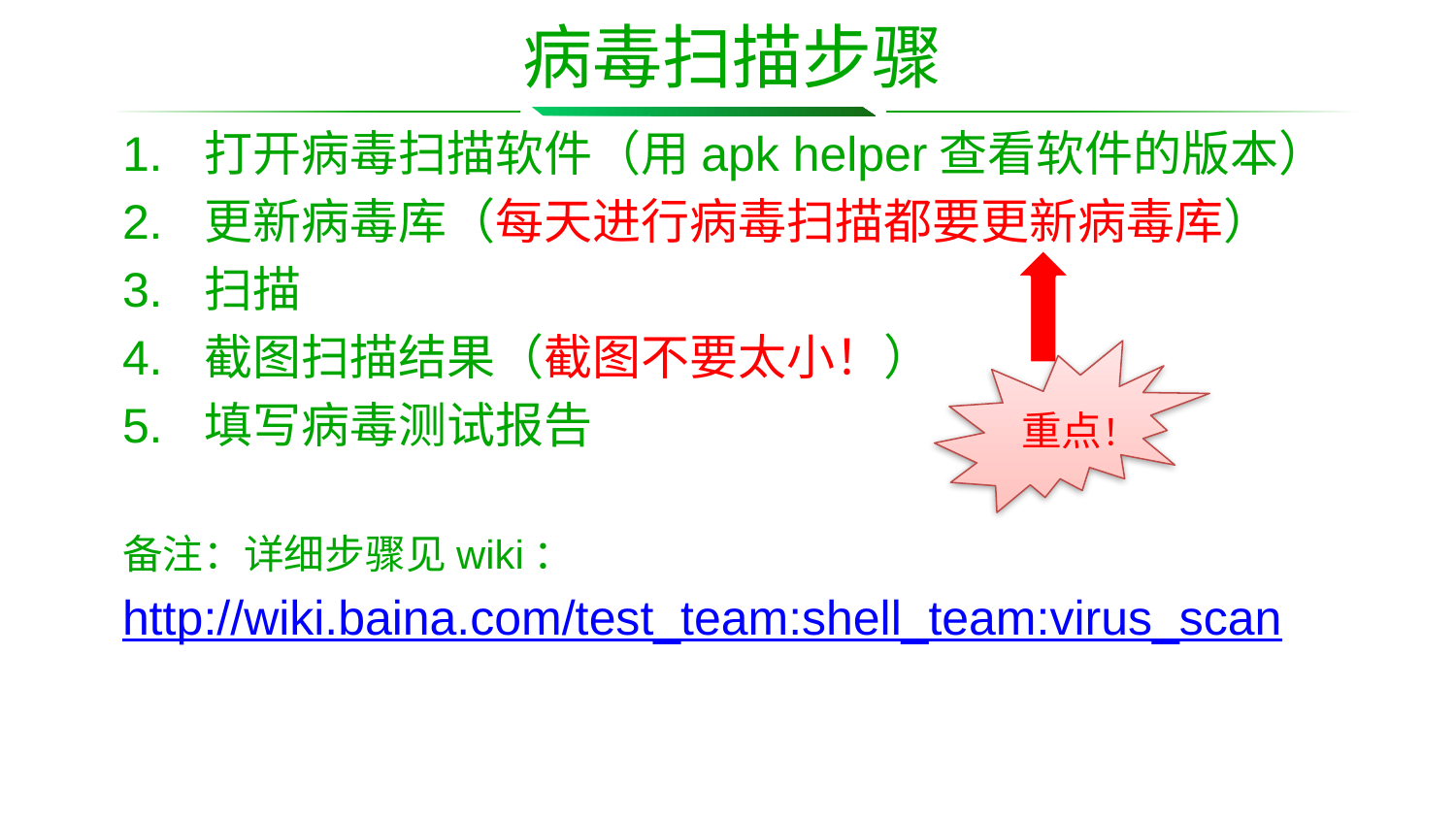

# 病毒扫描步骤
打开病毒扫描软件（用apk helper查看软件的版本）
更新病毒库（每天进行病毒扫描都要更新病毒库）
扫描
截图扫描结果（截图不要太小！）
填写病毒测试报告

备注：详细步骤见wiki：
http://wiki.baina.com/test_team:shell_team:virus_scan

重点！